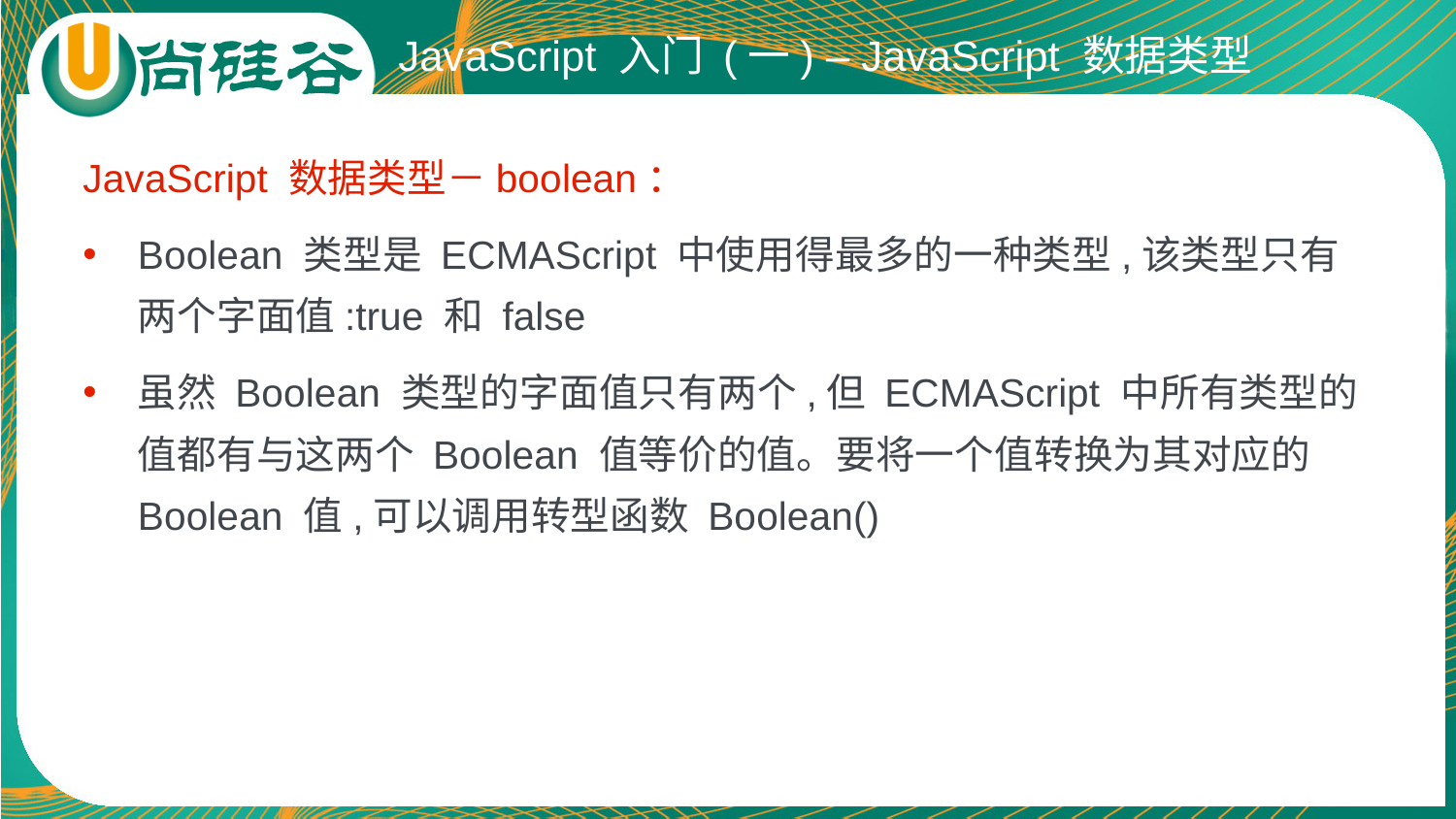

# JavaScript 入门 (一) – JavaScript 数据类型
JavaScript 数据类型－boolean：
Boolean 类型是 ECMAScript 中使用得最多的一种类型,该类型只有两个字面值:true 和 false
虽然 Boolean 类型的字面值只有两个,但 ECMAScript 中所有类型的值都有与这两个 Boolean 值等价的值。要将一个值转换为其对应的 Boolean 值,可以调用转型函数 Boolean()